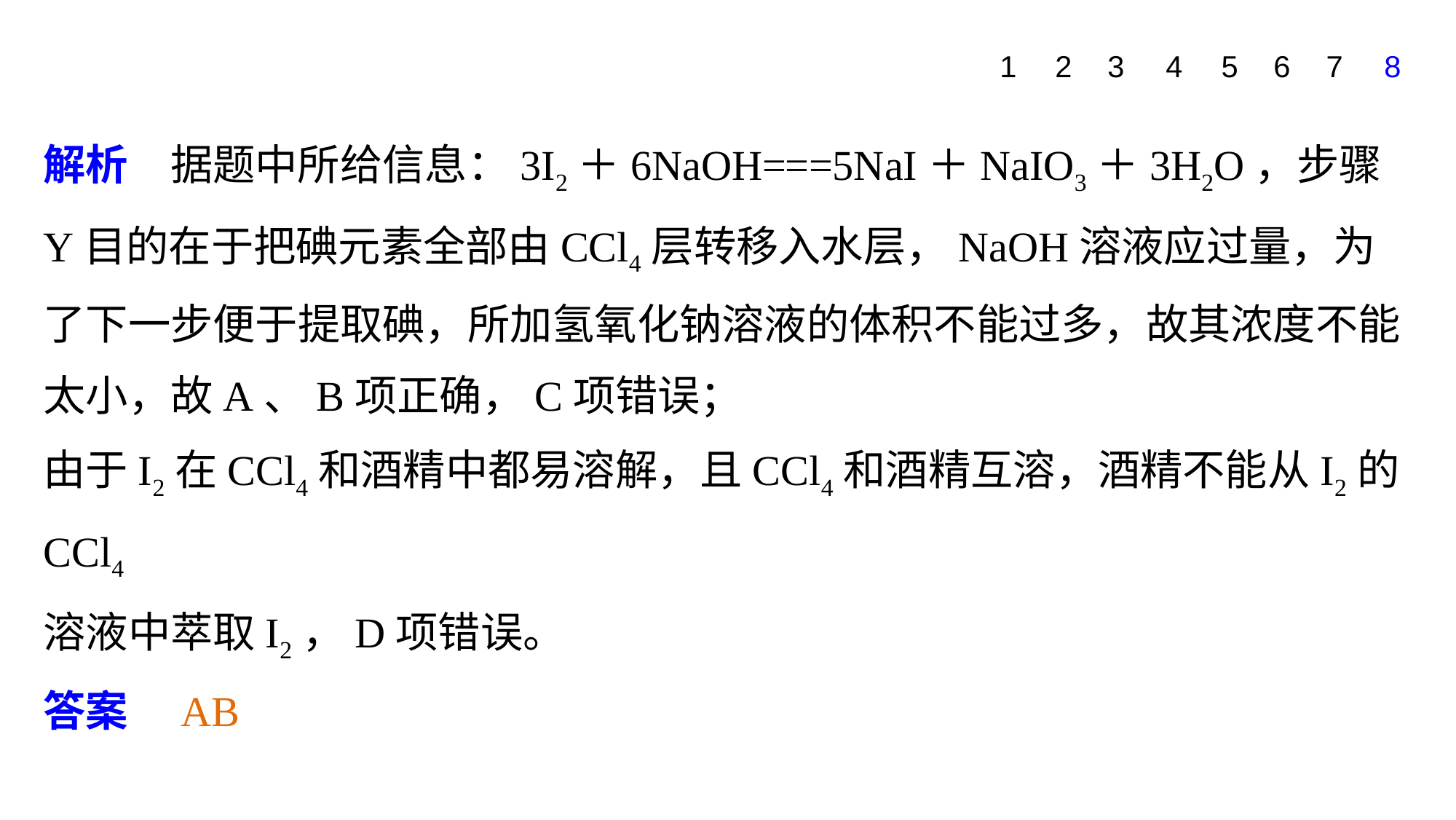

1
2
3
4
5
6
7
8
解析　据题中所给信息：3I2＋6NaOH===5NaI＋NaIO3＋3H2O，步骤Y目的在于把碘元素全部由CCl4层转移入水层，NaOH溶液应过量，为了下一步便于提取碘，所加氢氧化钠溶液的体积不能过多，故其浓度不能太小，故A、B项正确，C项错误；
由于I2在CCl4和酒精中都易溶解，且CCl4和酒精互溶，酒精不能从I2的CCl4
溶液中萃取I2，D项错误。
答案　AB